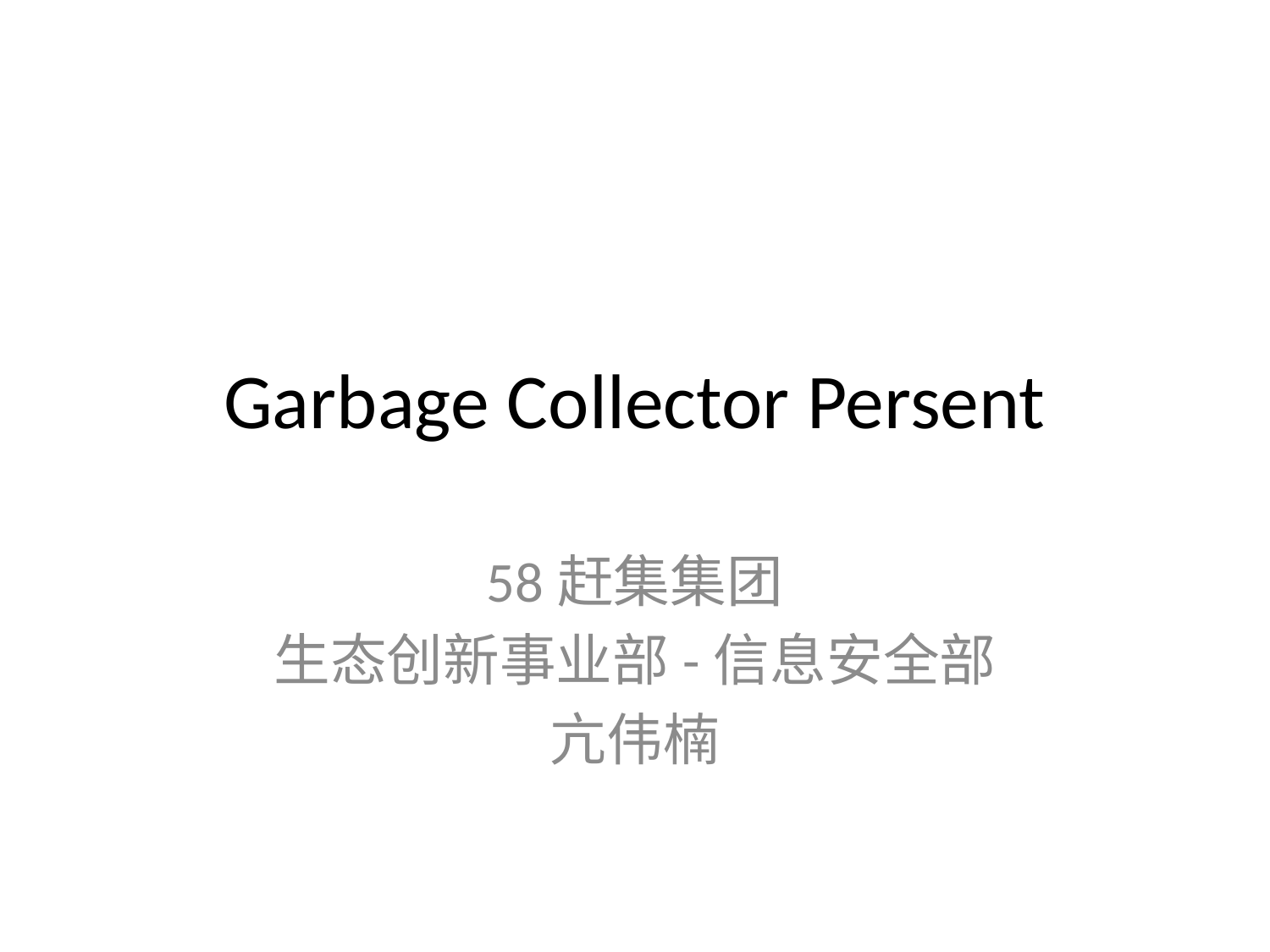

# Garbage Collector Persent
58赶集集团
生态创新事业部-信息安全部
亢伟楠